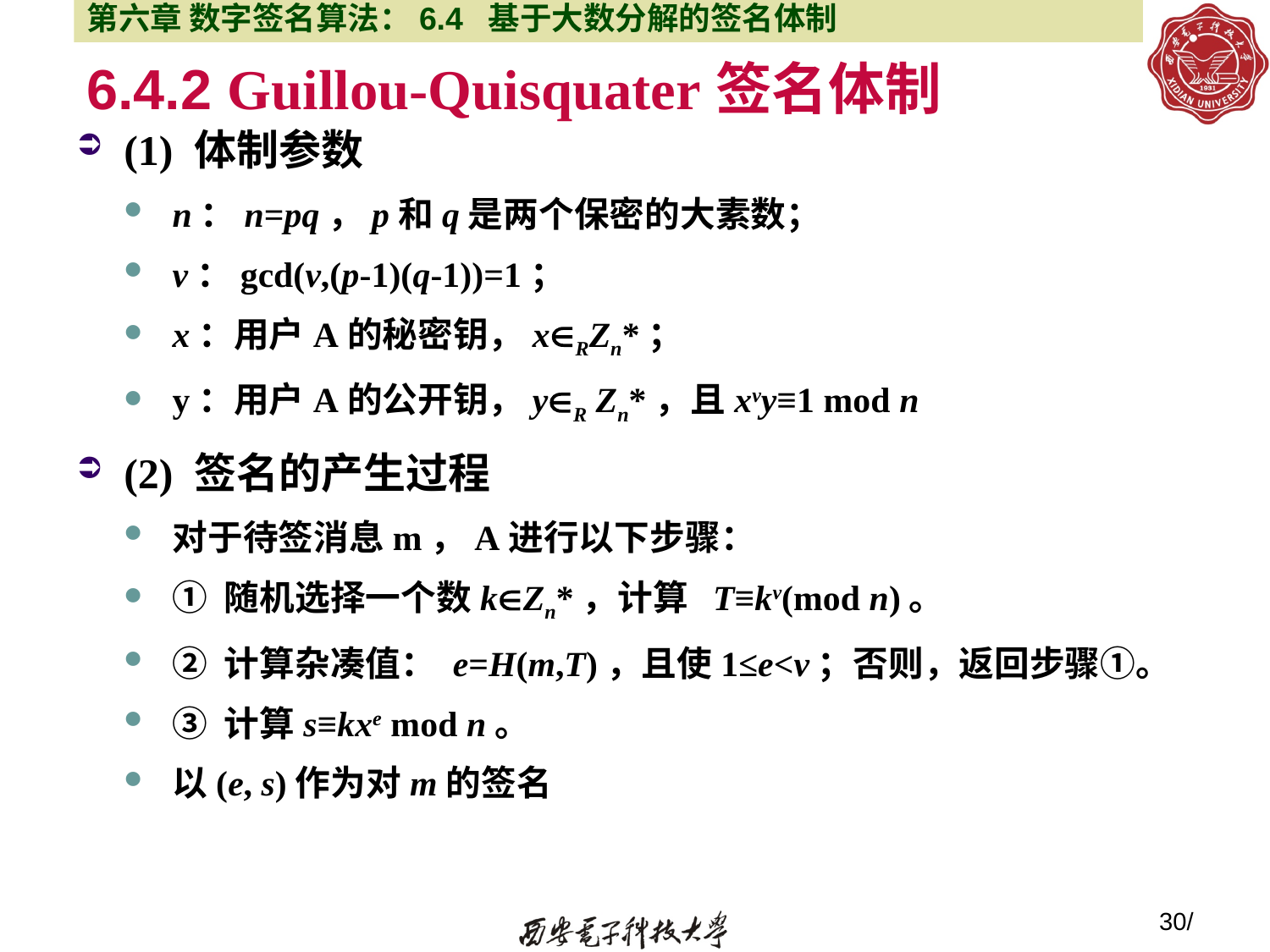

第六章 数字签名算法：6.4  基于大数分解的签名体制
# 6.4.2 Guillou-Quisquater签名体制
(1) 体制参数
n：n=pq，p和q是两个保密的大素数；
v：gcd(v,(p-1)(q-1))=1；
x：用户A的秘密钥，x∈RZn*；
y：用户A的公开钥，y∈R Zn*，且xvy≡1 mod n
(2) 签名的产生过程
对于待签消息m，A进行以下步骤：
① 随机选择一个数k∈Zn*，计算  T≡kv(mod n)。
② 计算杂凑值： e=H(m,T)，且使1≤e<v；否则，返回步骤①。
③ 计算s≡kxe mod n。
以(e, s)作为对m的签名
30/